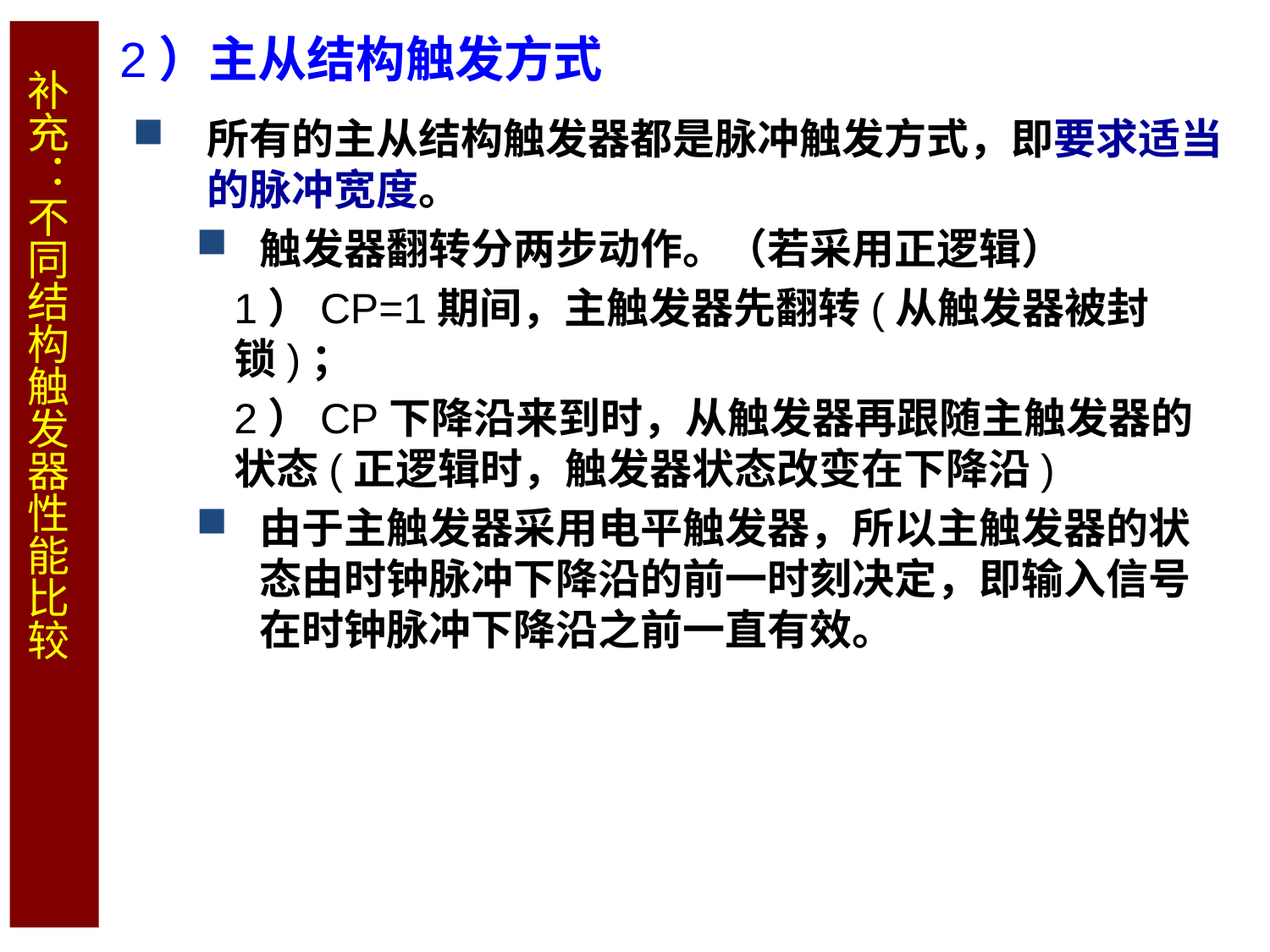

补充：不同结构触发器性能比较
2）主从结构触发方式
所有的主从结构触发器都是脉冲触发方式，即要求适当的脉冲宽度。
触发器翻转分两步动作。（若采用正逻辑）
1）CP=1期间，主触发器先翻转(从触发器被封锁)；
2）CP下降沿来到时，从触发器再跟随主触发器的状态(正逻辑时，触发器状态改变在下降沿)
由于主触发器采用电平触发器，所以主触发器的状态由时钟脉冲下降沿的前一时刻决定，即输入信号在时钟脉冲下降沿之前一直有效。